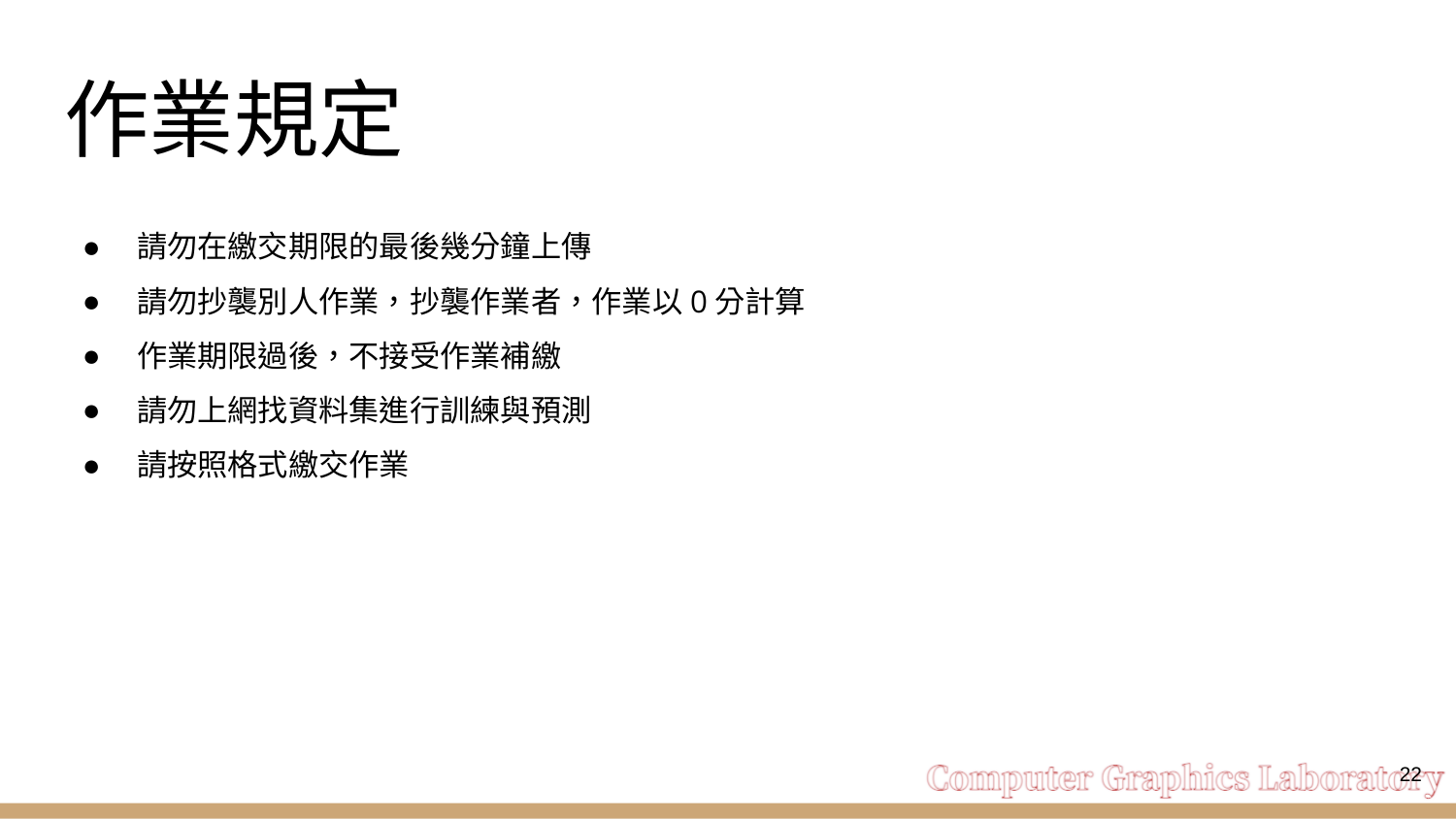

# 作業規定
請勿在繳交期限的最後幾分鐘上傳
請勿抄襲別人作業，抄襲作業者，作業以0分計算
作業期限過後，不接受作業補繳
請勿上網找資料集進行訓練與預測
請按照格式繳交作業

22